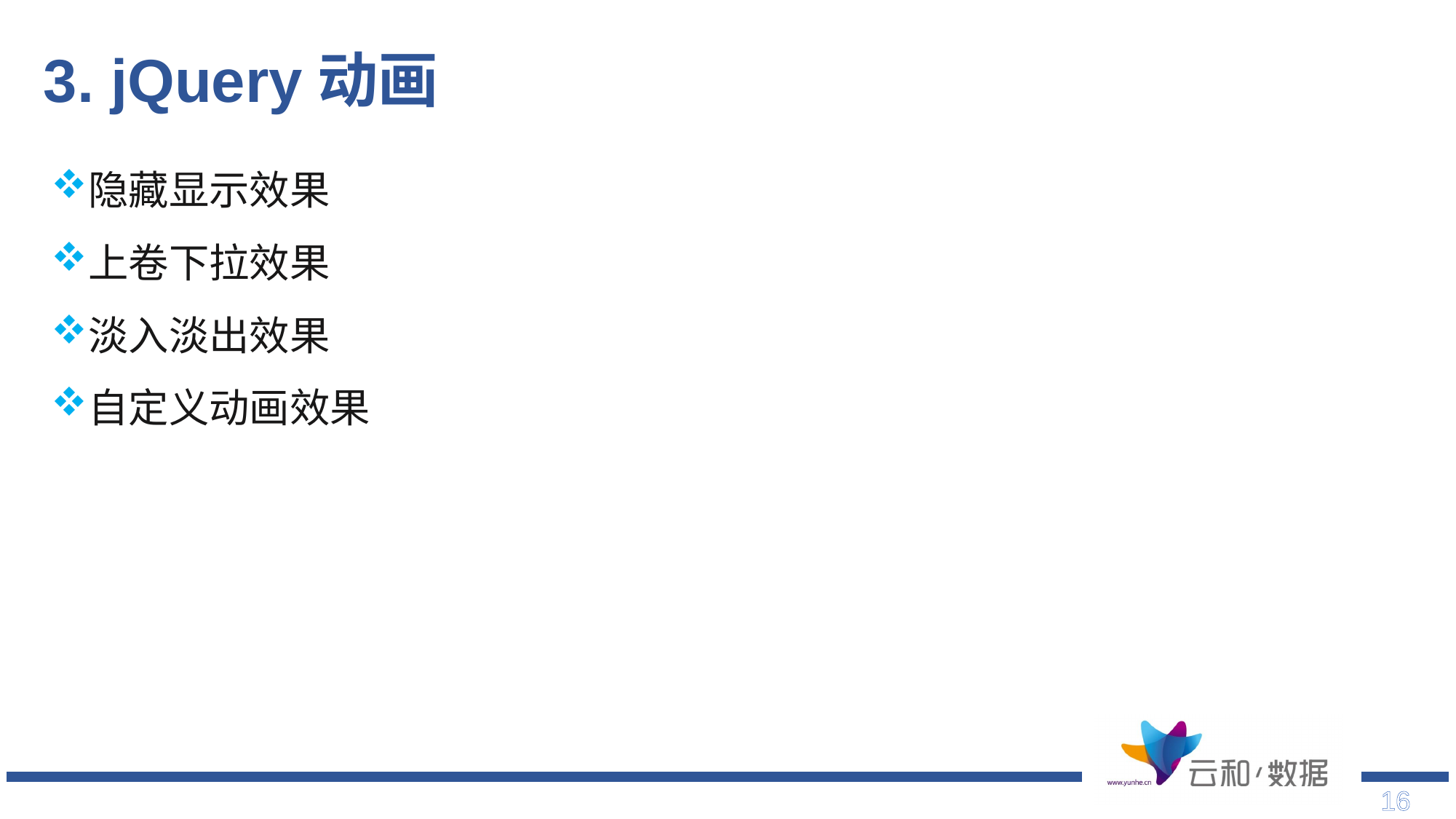

# 3. jQuery动画
隐藏显示效果
上卷下拉效果
淡入淡出效果
自定义动画效果